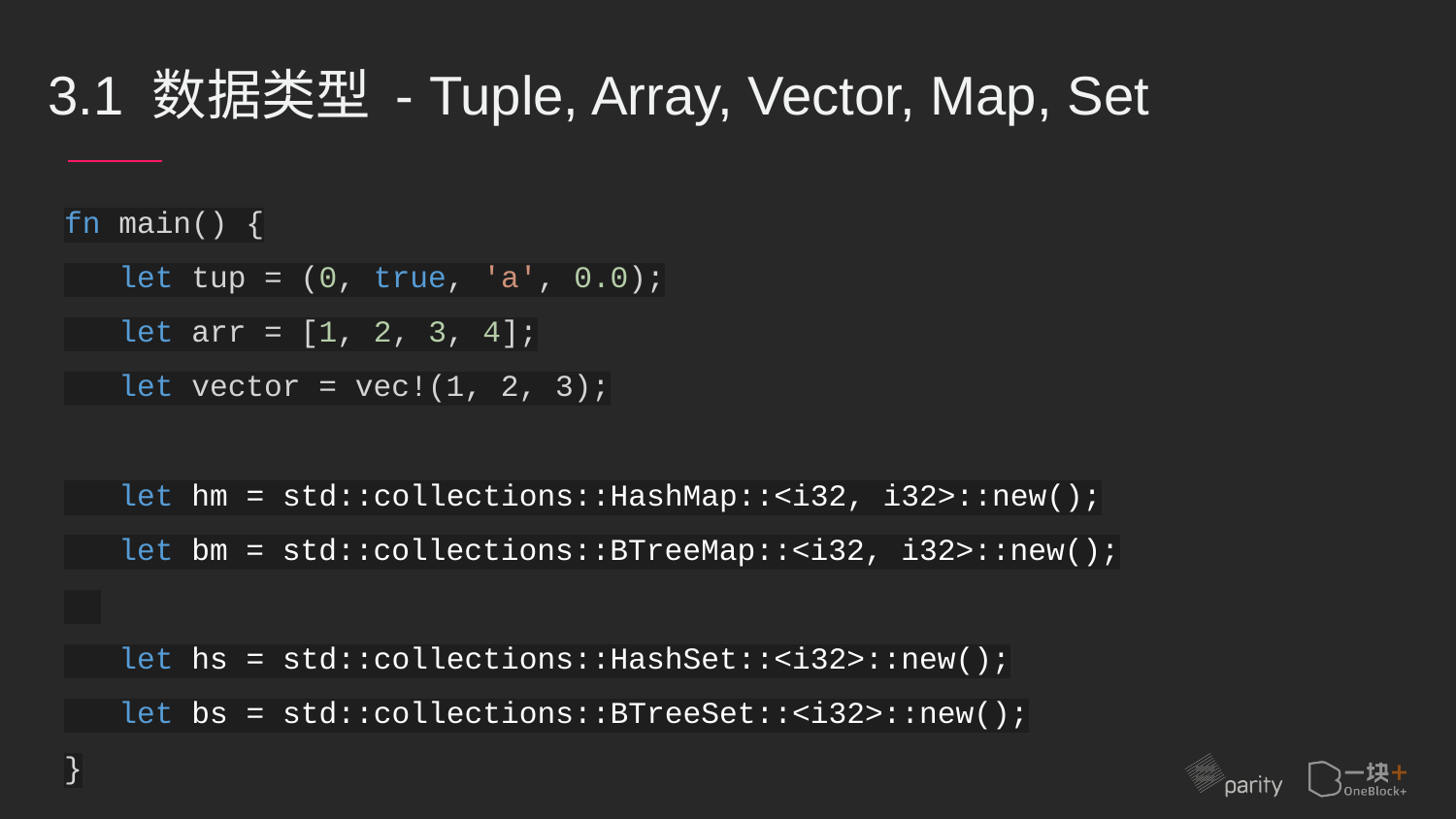

3.1 数据类型 - Tuple, Array, Vector, Map, Set
fn main() {
   let tup = (0, true, 'a', 0.0);
   let arr = [1, 2, 3, 4];
   let vector = vec!(1, 2, 3);

   let hm = std::collections::HashMap::<i32, i32>::new();
   let bm = std::collections::BTreeMap::<i32, i32>::new();

   let hs = std::collections::HashSet::<i32>::new();
   let bs = std::collections::BTreeSet::<i32>::new();
}